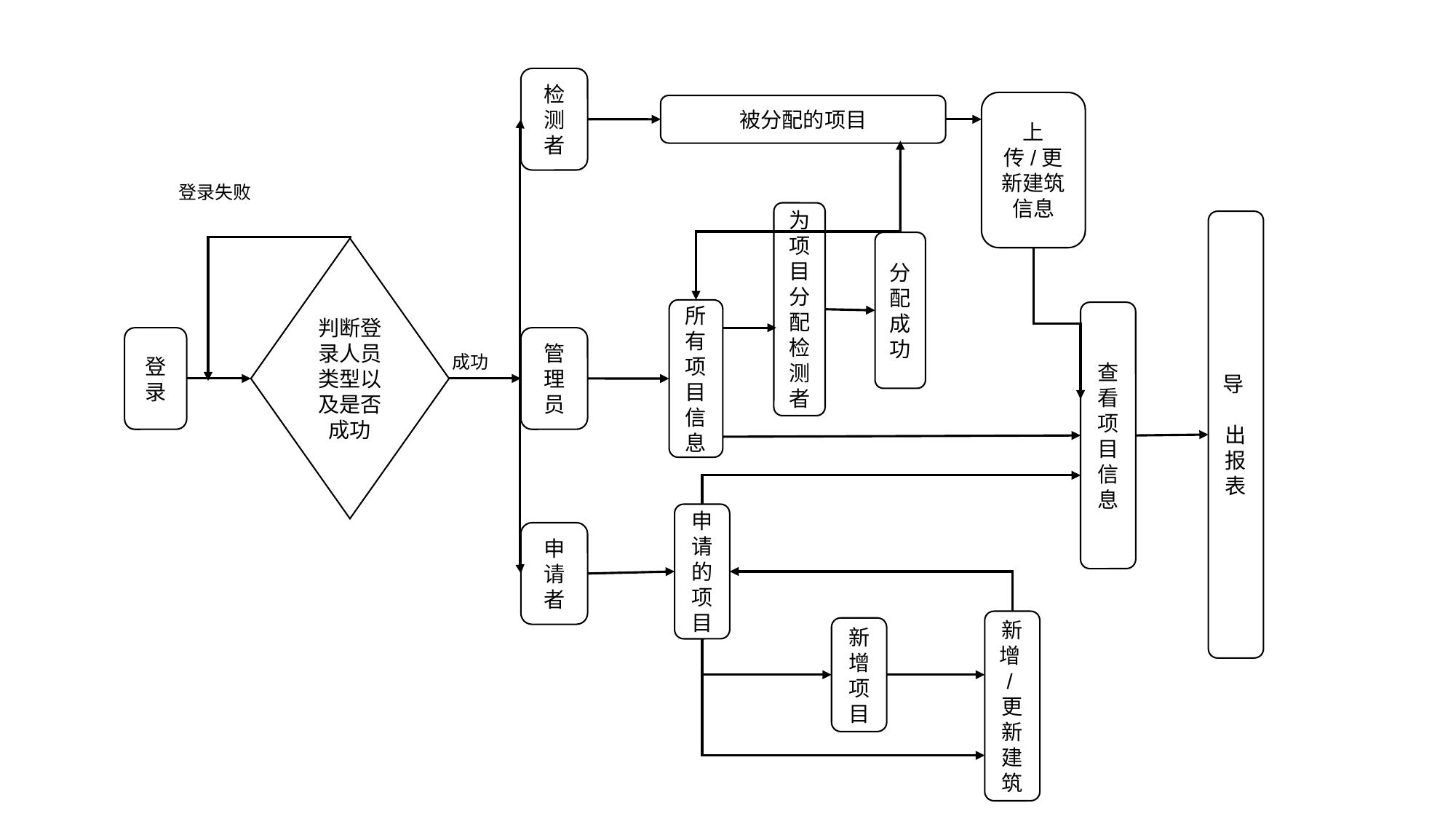

检测者
上传/更新建筑信息
被分配的项目
登录失败
为项目分配检测者
导      出报表
分配成功
判断登录人员类型以及是否成功
所有项目信息
查看项目信息
登录
管理员
成功
申请的项目
申请者
新增/更新建筑
新增项目